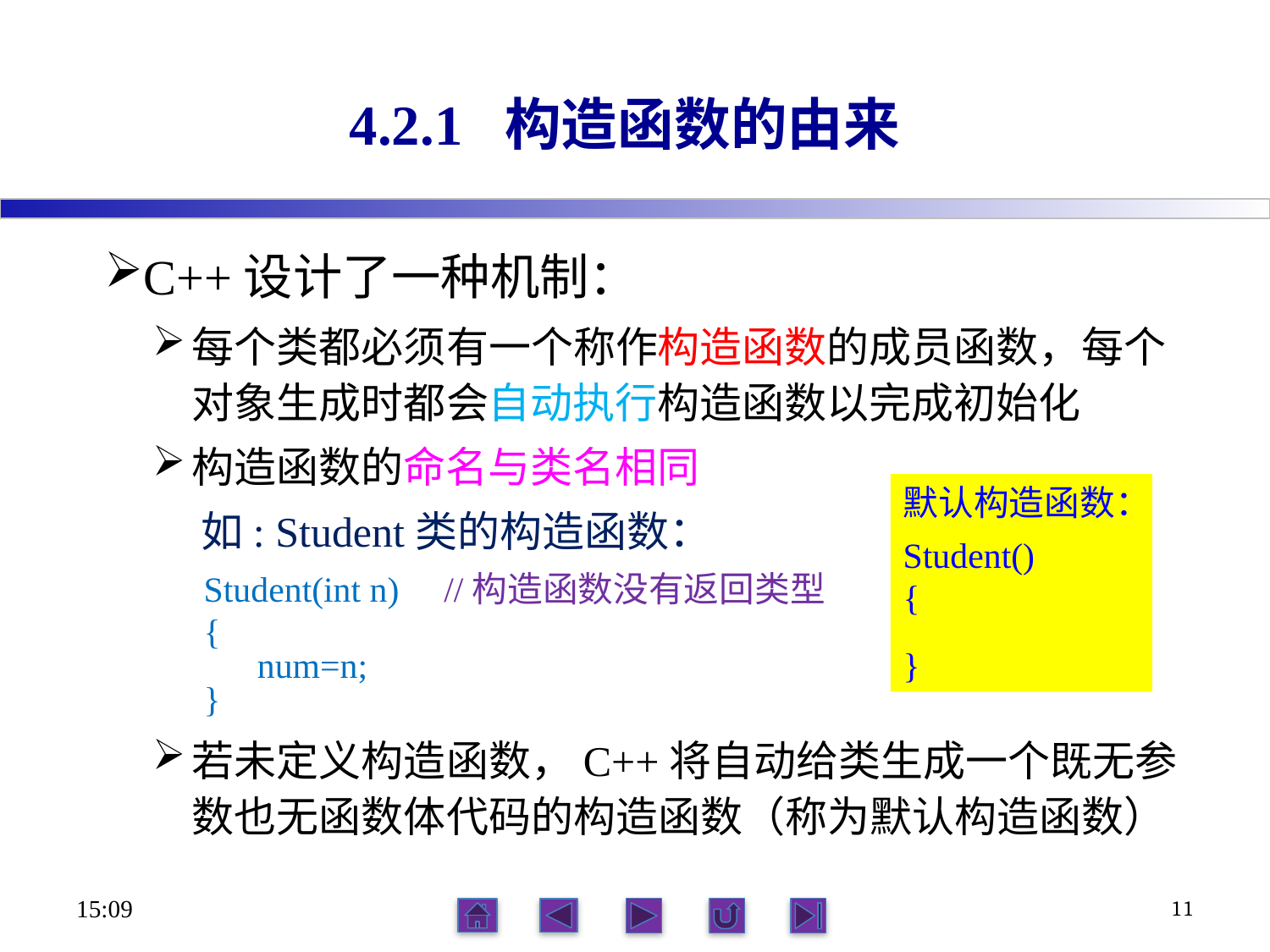

# 4.2.1  构造函数的由来
C++设计了一种机制：
每个类都必须有一个称作构造函数的成员函数，每个对象生成时都会自动执行构造函数以完成初始化
构造函数的命名与类名相同
    如: Student类的构造函数：
Student(int n)     //构造函数没有返回类型
{
      num=n;
}
若未定义构造函数，C++将自动给类生成一个既无参数也无函数体代码的构造函数（称为默认构造函数）

默认构造函数：
Student()
{

}
15:09
11